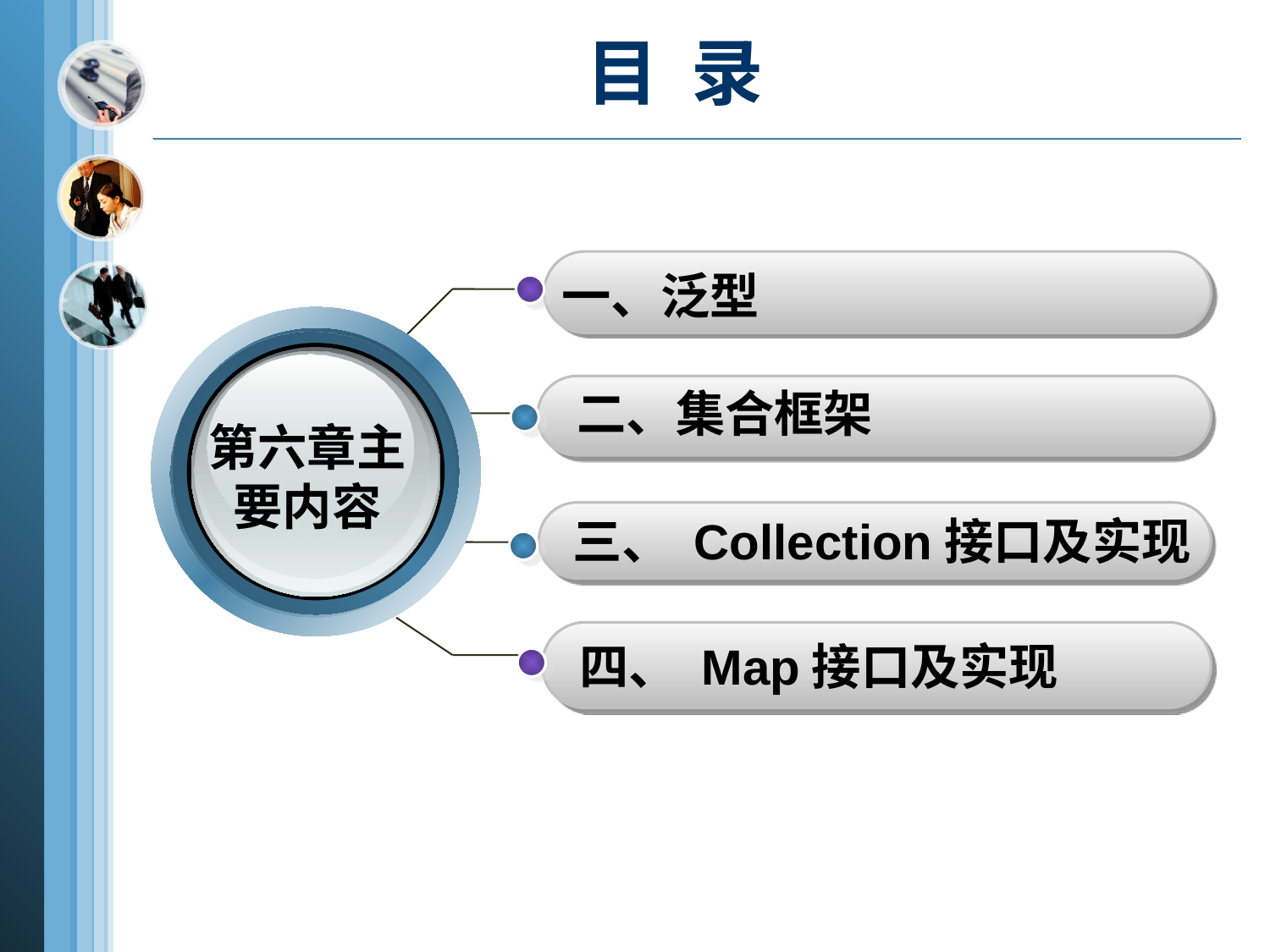

# 目  录

一、泛型

第六章主要内容
二、集合框架

三、 Collection接口及实现

四、 Map接口及实现